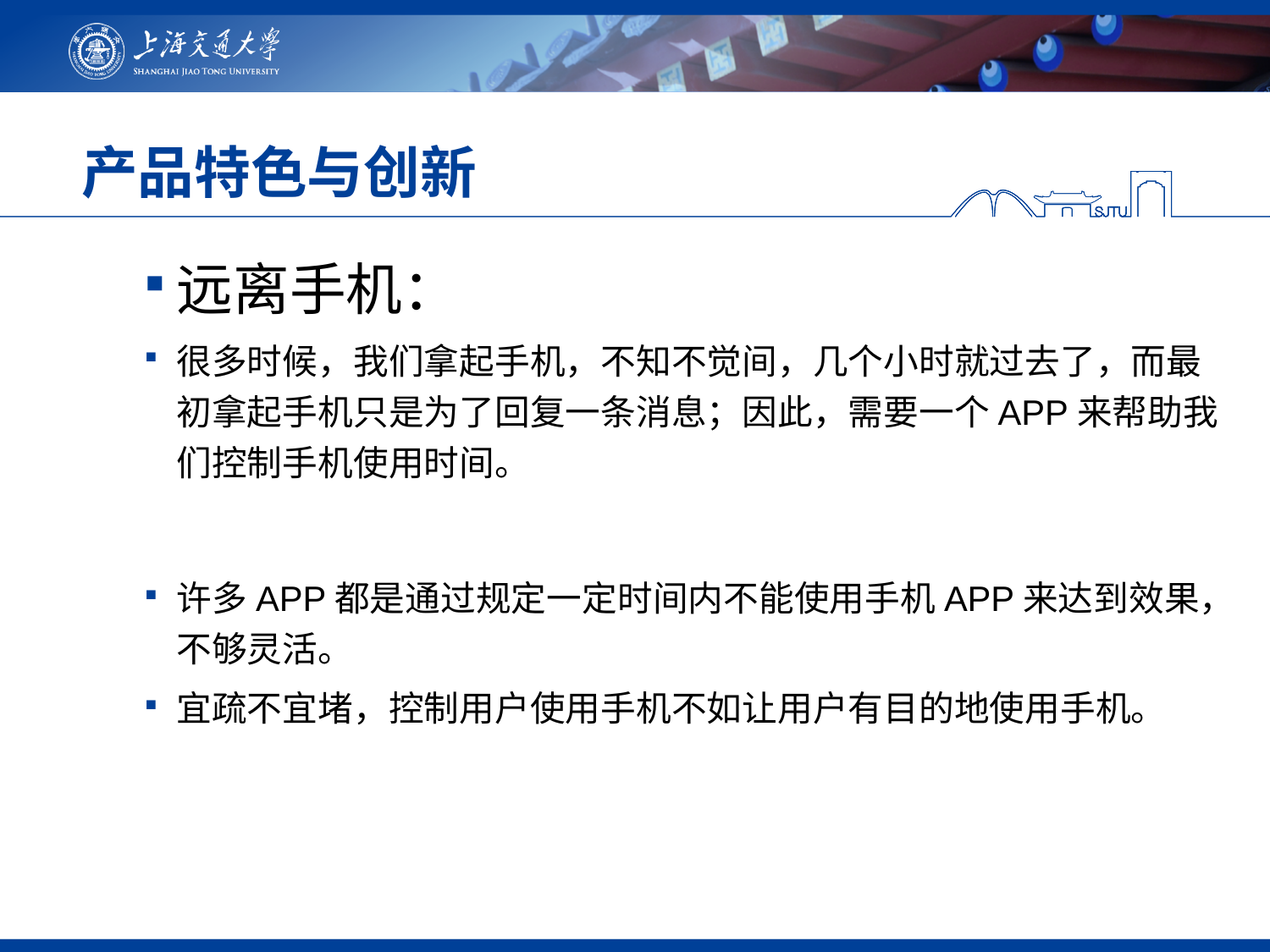

# 产品特色与创新
远离手机：
很多时候，我们拿起手机，不知不觉间，几个小时就过去了，而最初拿起手机只是为了回复一条消息；因此，需要一个APP来帮助我们控制手机使用时间。

许多APP都是通过规定一定时间内不能使用手机APP来达到效果，不够灵活。
宜疏不宜堵，控制用户使用手机不如让用户有目的地使用手机。